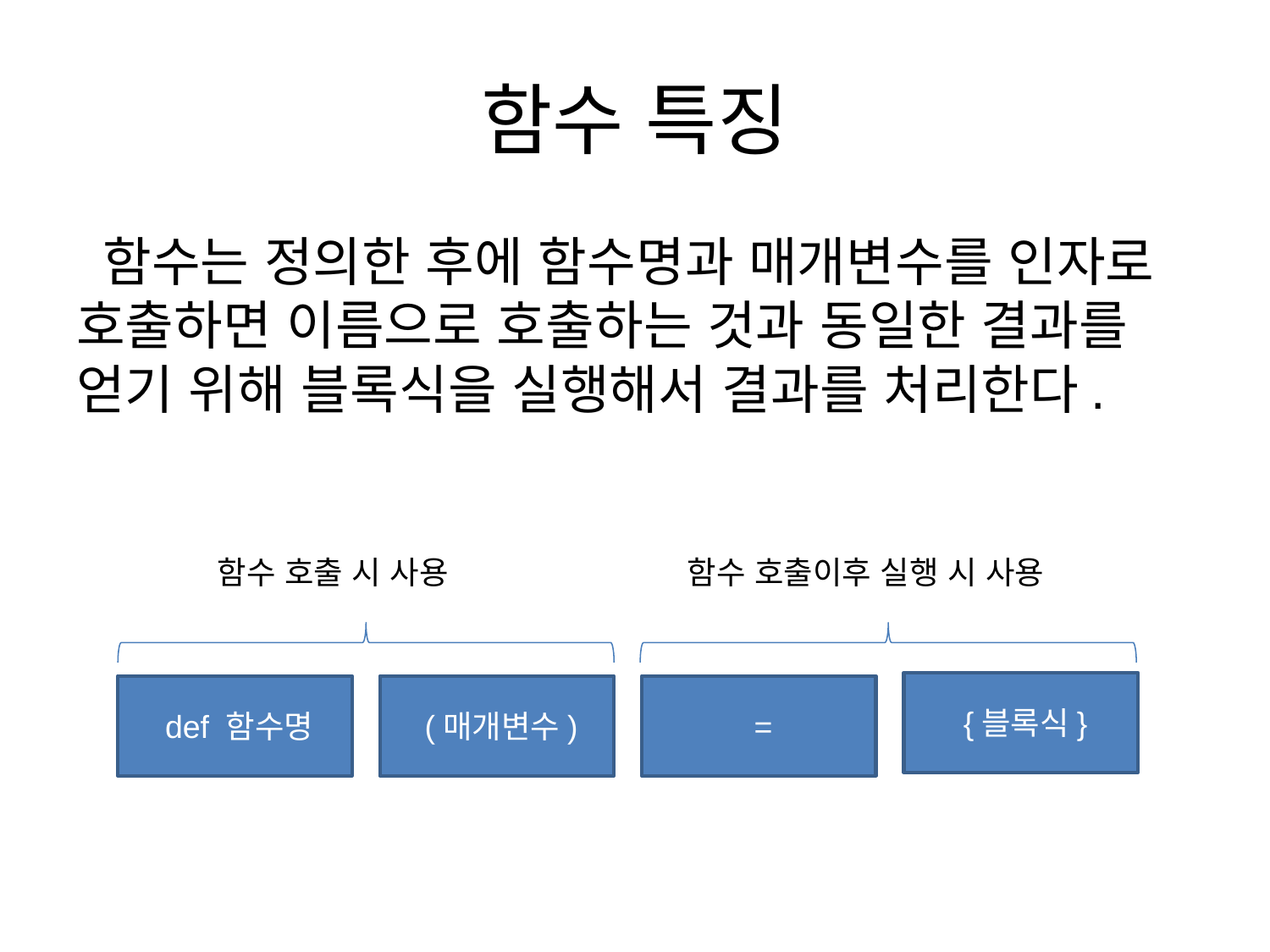

# 함수 특징
 함수는 정의한 후에 함수명과 매개변수를 인자로 호출하면 이름으로 호출하는 것과 동일한 결과를 얻기 위해 블록식을 실행해서 결과를 처리한다.

함수 호출 시 사용
함수 호출이후 실행 시 사용
 {블록식}
 def 함수명
 (매개변수)
 =